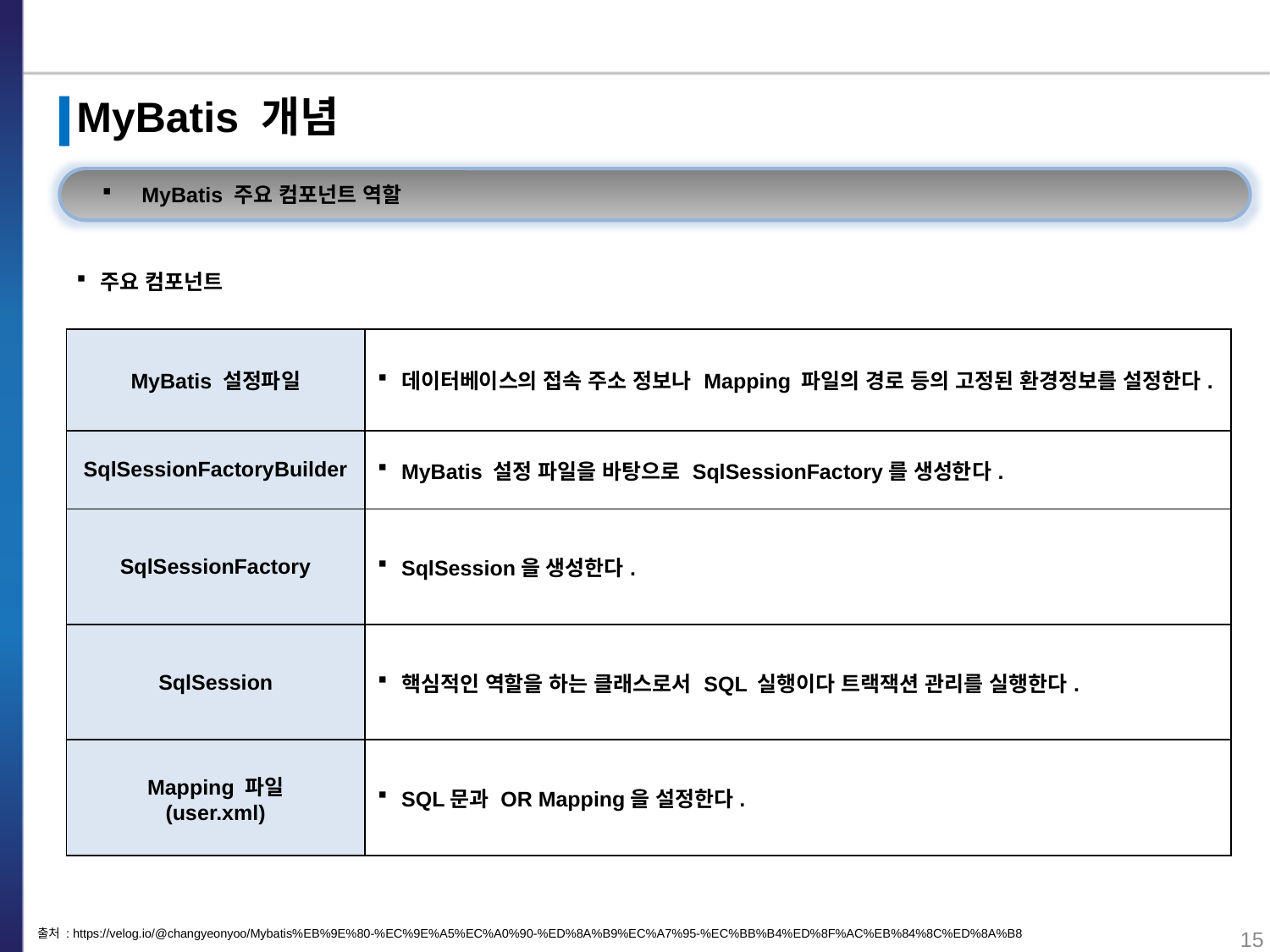

MyBatis 개념

MyBatis 주요 컴포넌트 역할
주요 컴포넌트
| MyBatis 설정파일 | 데이터베이스의 접속 주소 정보나 Mapping 파일의 경로 등의 고정된 환경정보를 설정한다. |
| --- | --- |
| SqlSessionFactoryBuilder | MyBatis 설정 파일을 바탕으로 SqlSessionFactory를 생성한다. |
| SqlSessionFactory | SqlSession을 생성한다. |
| SqlSession | 핵심적인 역할을 하는 클래스로서 SQL 실행이다 트랙잭션 관리를 실행한다. |
| Mapping 파일 (user.xml) | SQL문과 OR Mapping을 설정한다. |
15
출처 : https://velog.io/@changyeonyoo/Mybatis%EB%9E%80-%EC%9E%A5%EC%A0%90-%ED%8A%B9%EC%A7%95-%EC%BB%B4%ED%8F%AC%EB%84%8C%ED%8A%B8